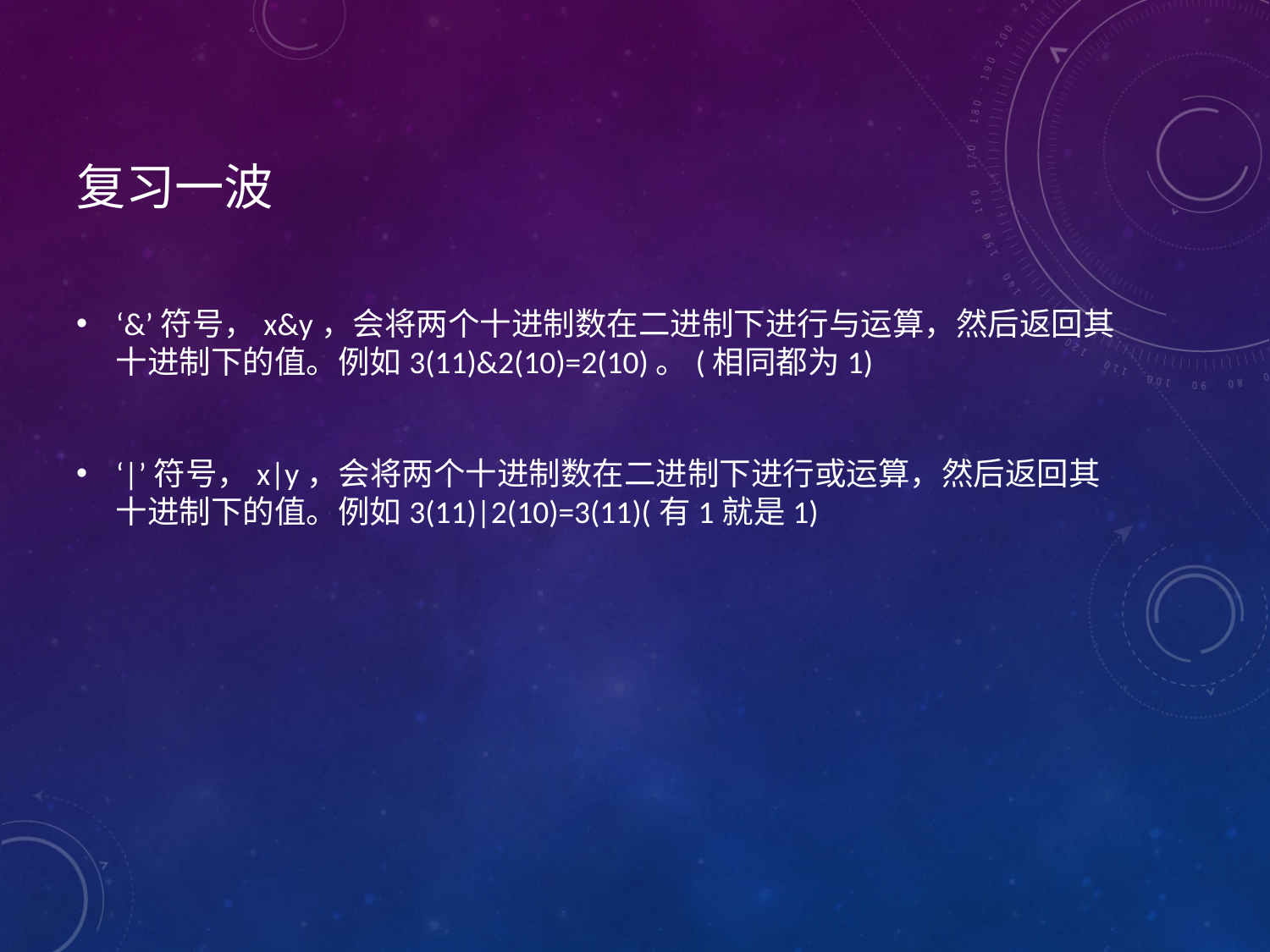

# 复习一波
‘&’符号，x&y，会将两个十进制数在二进制下进行与运算，然后返回其十进制下的值。例如3(11)&2(10)=2(10)。(相同都为1)

‘|’符号，x|y，会将两个十进制数在二进制下进行或运算，然后返回其十进制下的值。例如3(11)|2(10)=3(11)(有1就是1)